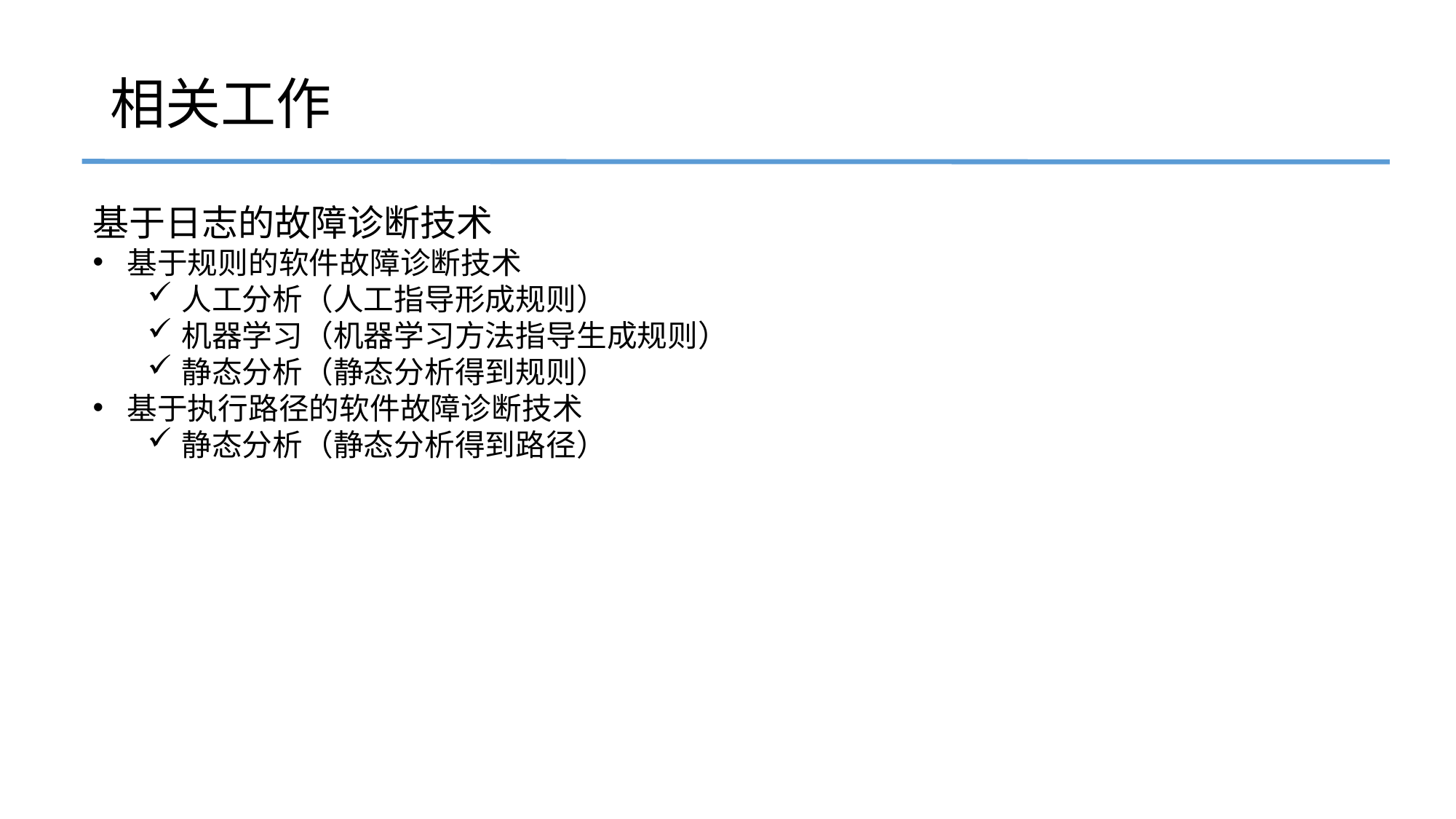

# 相关工作
基于日志的故障诊断技术
基于规则的软件故障诊断技术
人工分析（人工指导形成规则）
机器学习（机器学习方法指导生成规则）
静态分析（静态分析得到规则）
基于执行路径的软件故障诊断技术
静态分析（静态分析得到路径）